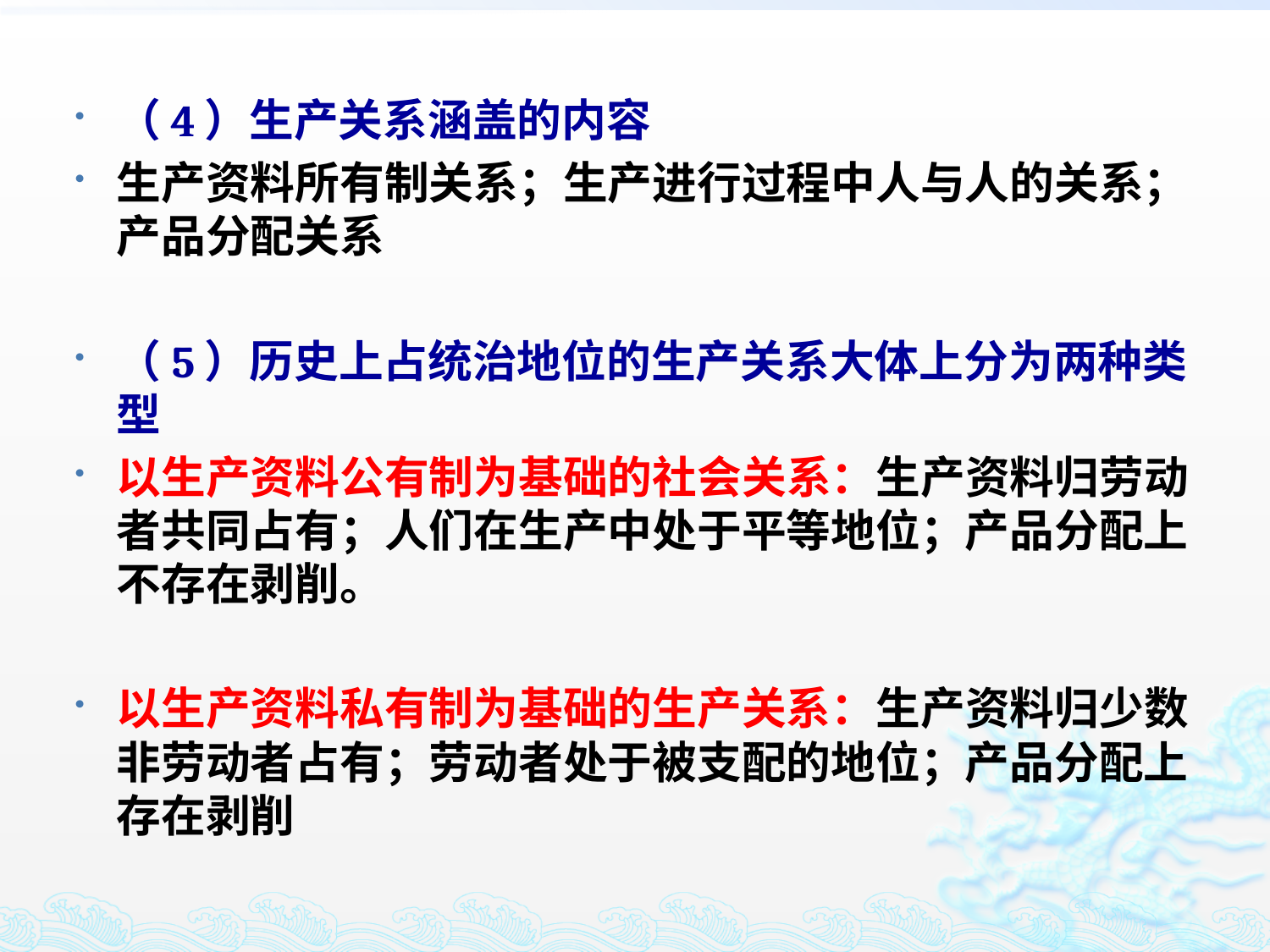

（4）生产关系涵盖的内容
生产资料所有制关系；生产进行过程中人与人的关系；产品分配关系

（5）历史上占统治地位的生产关系大体上分为两种类型
以生产资料公有制为基础的社会关系：生产资料归劳动者共同占有；人们在生产中处于平等地位；产品分配上不存在剥削。

以生产资料私有制为基础的生产关系：生产资料归少数非劳动者占有；劳动者处于被支配的地位；产品分配上存在剥削